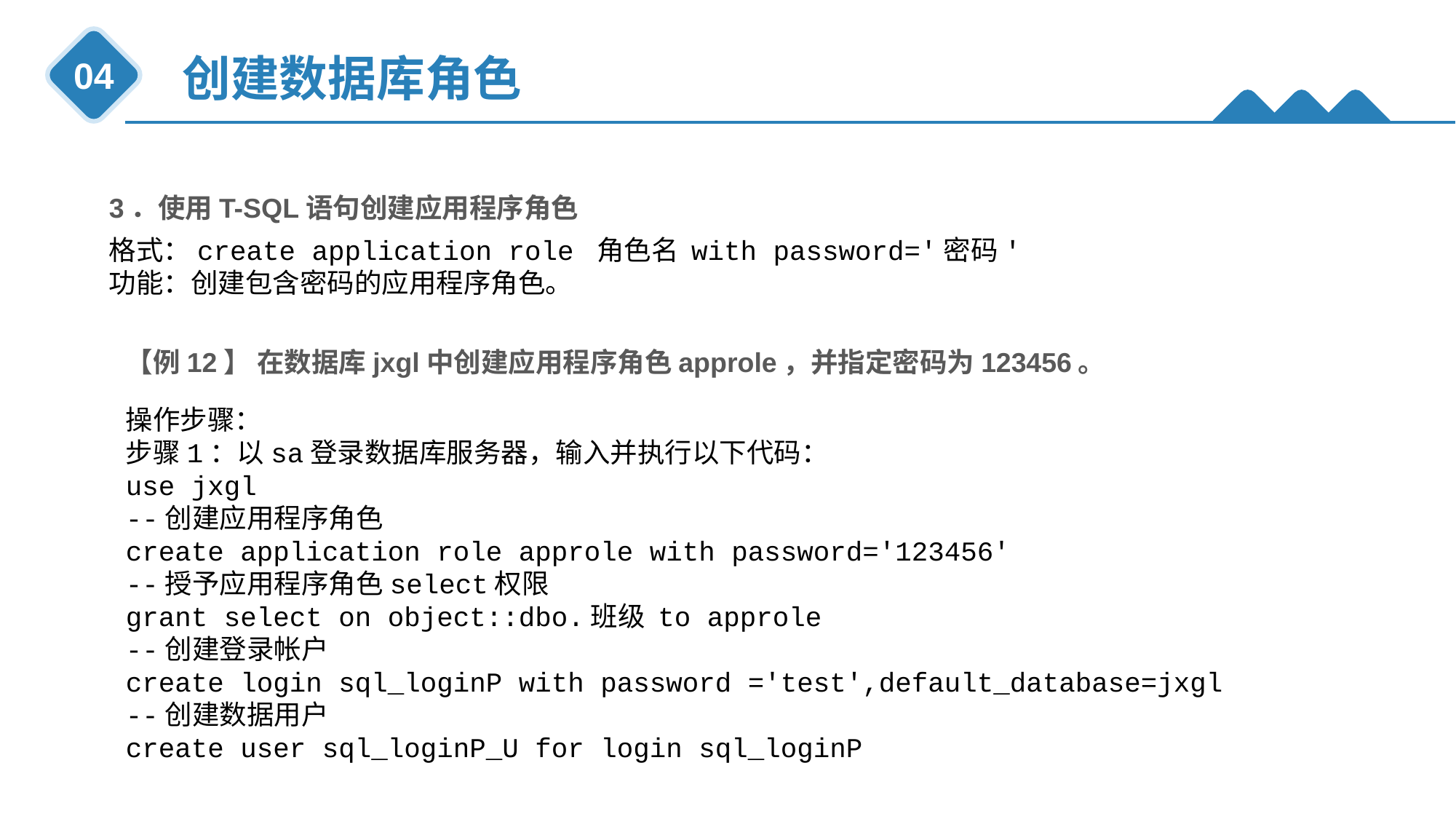

创建数据库角色
04

3．使用T-SQL语句创建应用程序角色
格式：create application role 角色名 with password='密码'
功能：创建包含密码的应用程序角色。
【例12】 在数据库jxgl中创建应用程序角色approle，并指定密码为123456。
操作步骤：
步骤1：以sa登录数据库服务器，输入并执行以下代码：
use jxgl
--创建应用程序角色
create application role approle with password='123456'
--授予应用程序角色select权限
grant select on object::dbo.班级 to approle
--创建登录帐户
create login sql_loginP with password ='test',default_database=jxgl
--创建数据用户
create user sql_loginP_U for login sql_loginP